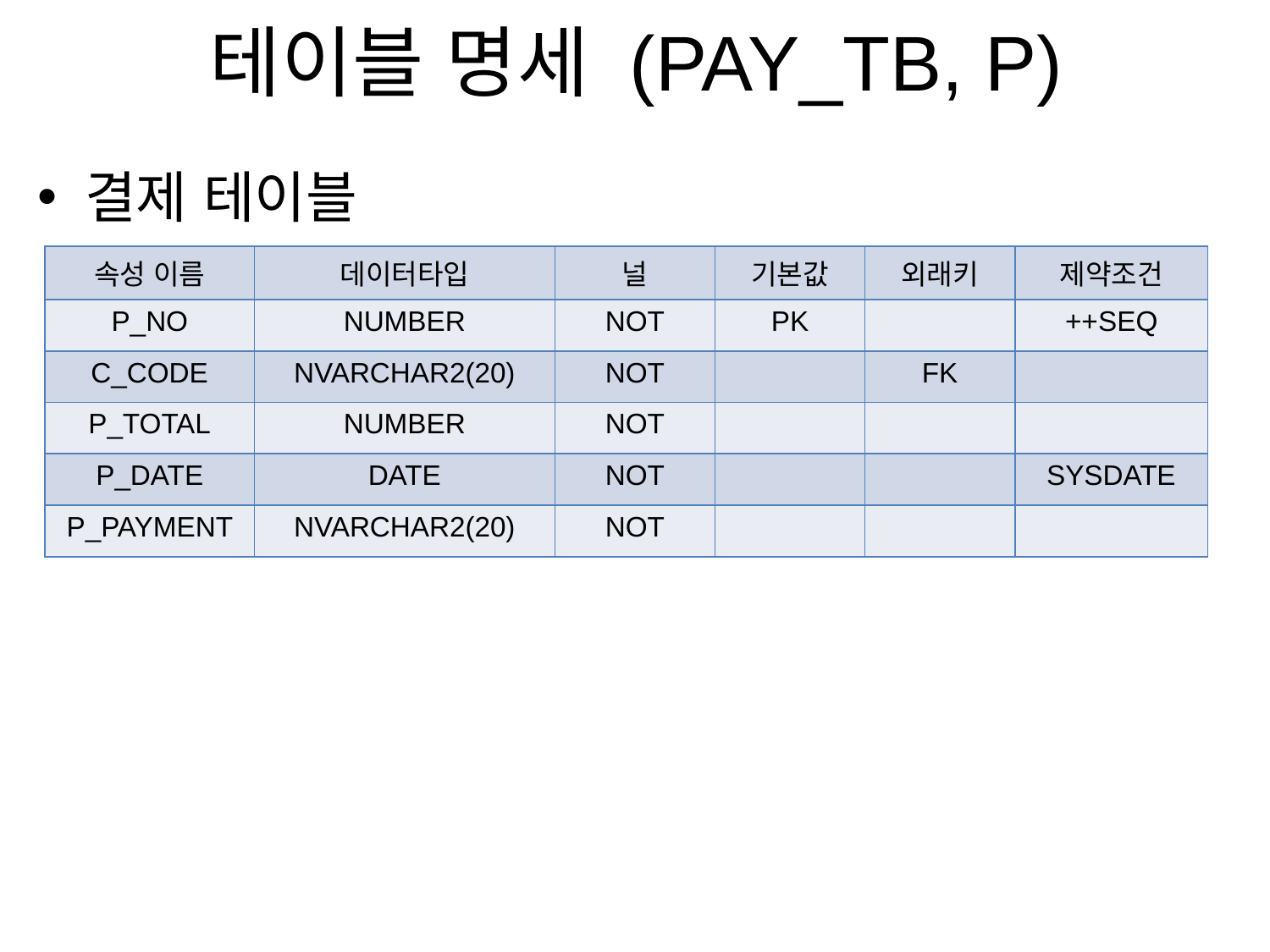

# 테이블 명세 (PAY_TB, P)
결제 테이블
| 속성 이름 | 데이터타입 | 널 | 기본값 | 외래키 | 제약조건 |
| --- | --- | --- | --- | --- | --- |
| P\_NO | NUMBER | NOT | PK |  | ++SEQ |
| C\_CODE | NVARCHAR2(20) | NOT |  | FK |  |
| P\_TOTAL | NUMBER | NOT |  |  |  |
| P\_DATE | DATE | NOT |  |  | SYSDATE |
| P\_PAYMENT | NVARCHAR2(20) | NOT |  |  |  |